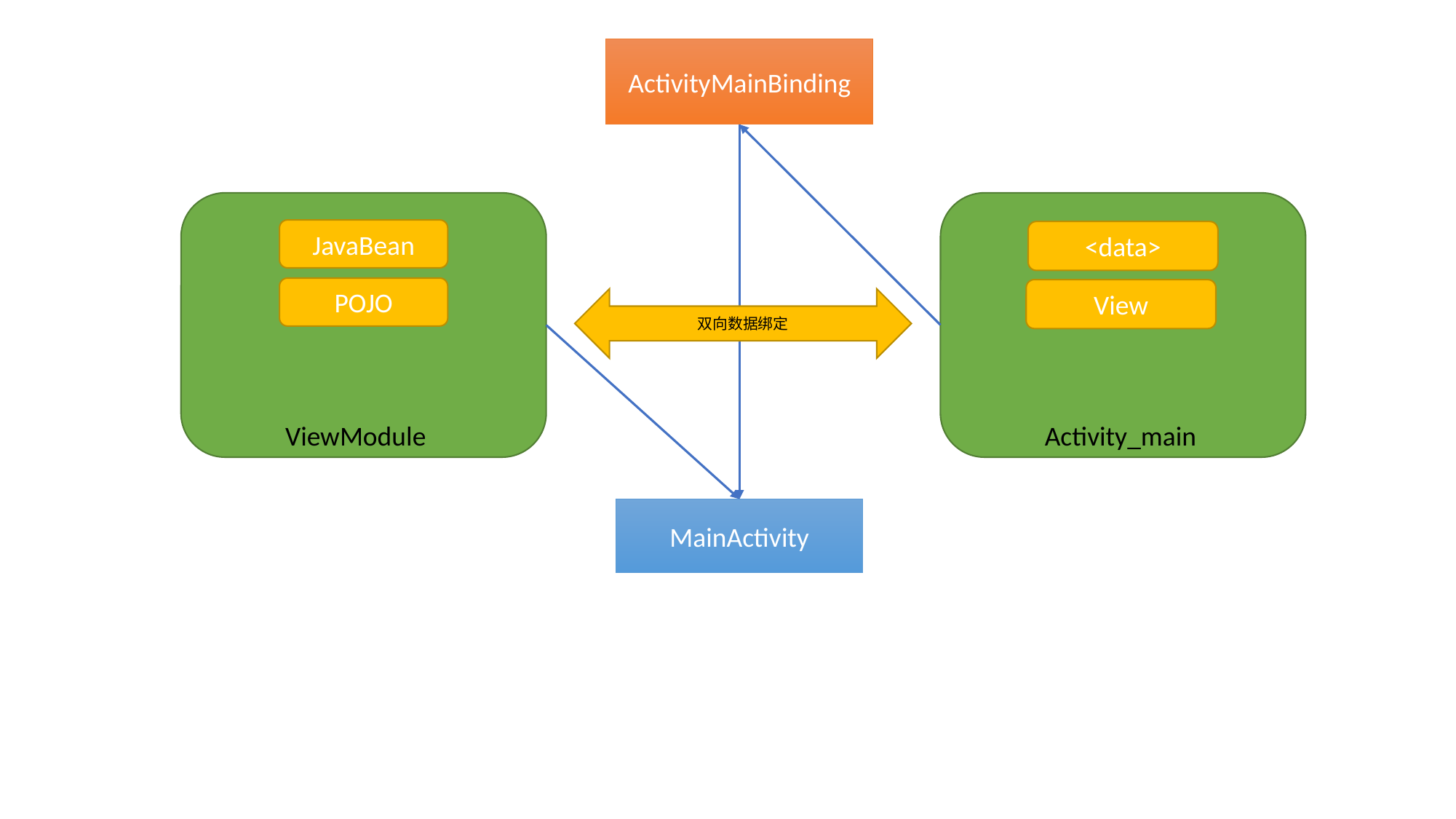

ActivityMainBinding

JavaBean
<data>
POJO
View
双向数据绑定
ViewModule
Activity_main
MainActivity